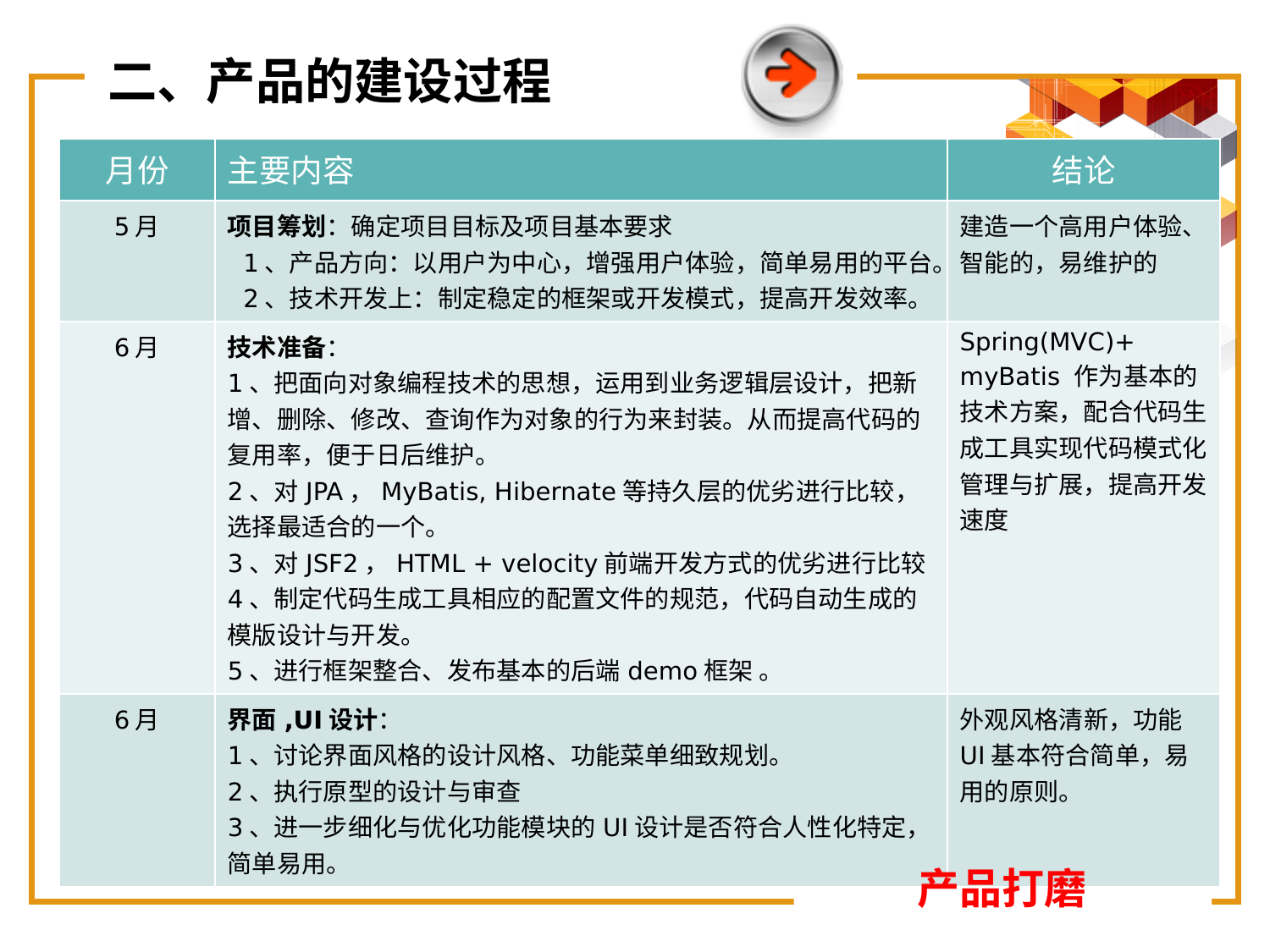

# 二、产品的建设过程
| 月份 | 主要内容 | 结论 |
| --- | --- | --- |
| 5月 | 项目筹划：确定项目目标及项目基本要求 1、产品方向：以用户为中心，增强用户体验，简单易用的平台。 2、技术开发上：制定稳定的框架或开发模式，提高开发效率。 | 建造一个高用户体验、智能的，易维护的 |
| 6月 | 技术准备： 1、把面向对象编程技术的思想，运用到业务逻辑层设计，把新增、删除、修改、查询作为对象的行为来封装。从而提高代码的复用率，便于日后维护。 2、对JPA，MyBatis, Hibernate等持久层的优劣进行比较，选择最适合的一个。 3、对JSF2，HTML + velocity前端开发方式的优劣进行比较 4、制定代码生成工具相应的配置文件的规范，代码自动生成的模版设计与开发。 5、进行框架整合、发布基本的后端demo框架 。 | Spring(MVC)+ myBatis 作为基本的技术方案，配合代码生成工具实现代码模式化管理与扩展，提高开发速度 |
| 6月 | 界面,UI设计： 1、讨论界面风格的设计风格、功能菜单细致规划。 2、执行原型的设计与审查 3、进一步细化与优化功能模块的UI设计是否符合人性化特定，简单易用。 | 外观风格清新，功能UI基本符合简单，易用的原则。 |
产品打磨